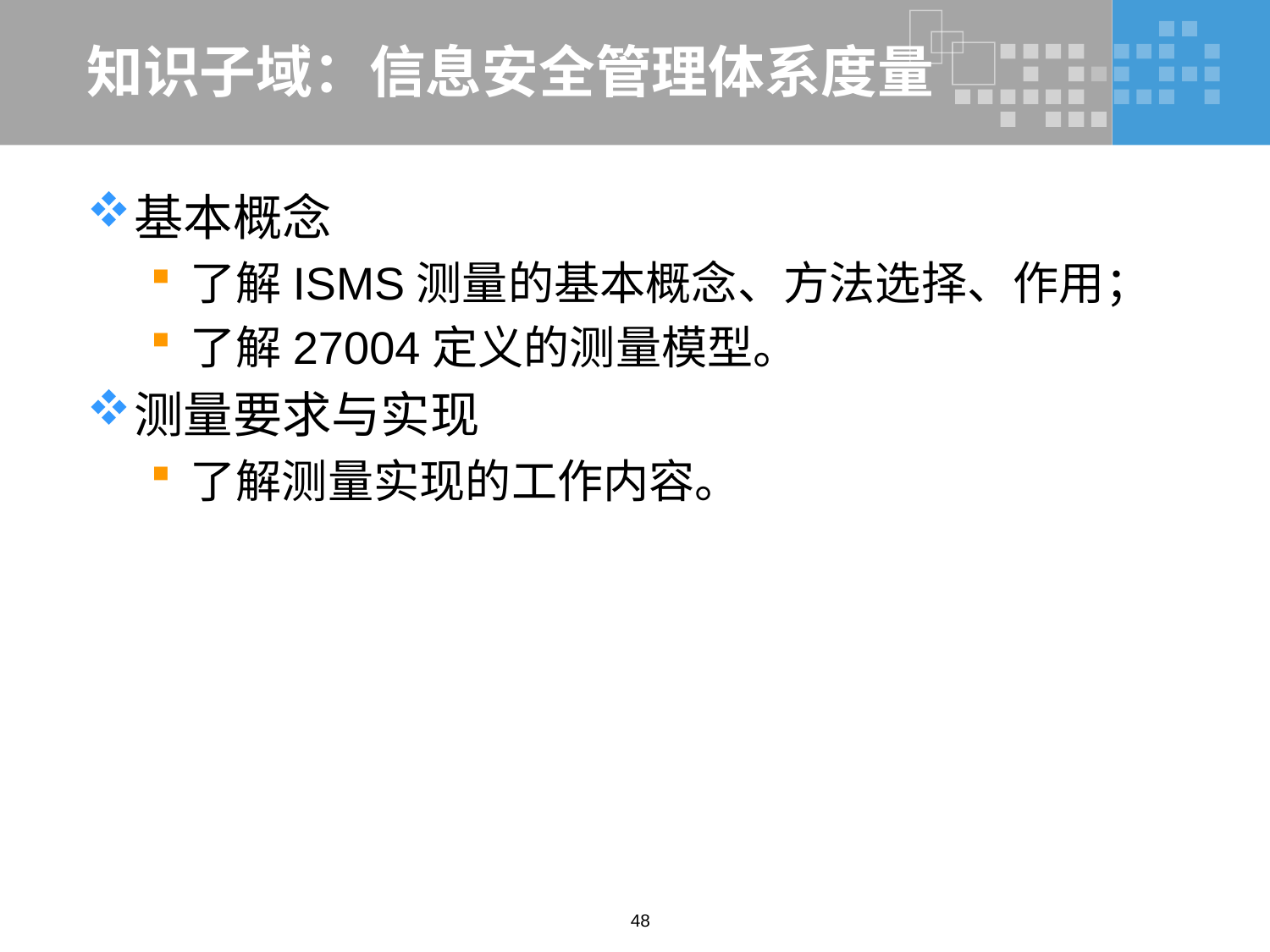

# 知识子域：信息安全管理体系度量
基本概念
了解ISMS测量的基本概念、方法选择、作用；
了解27004定义的测量模型。
测量要求与实现
了解测量实现的工作内容。

48